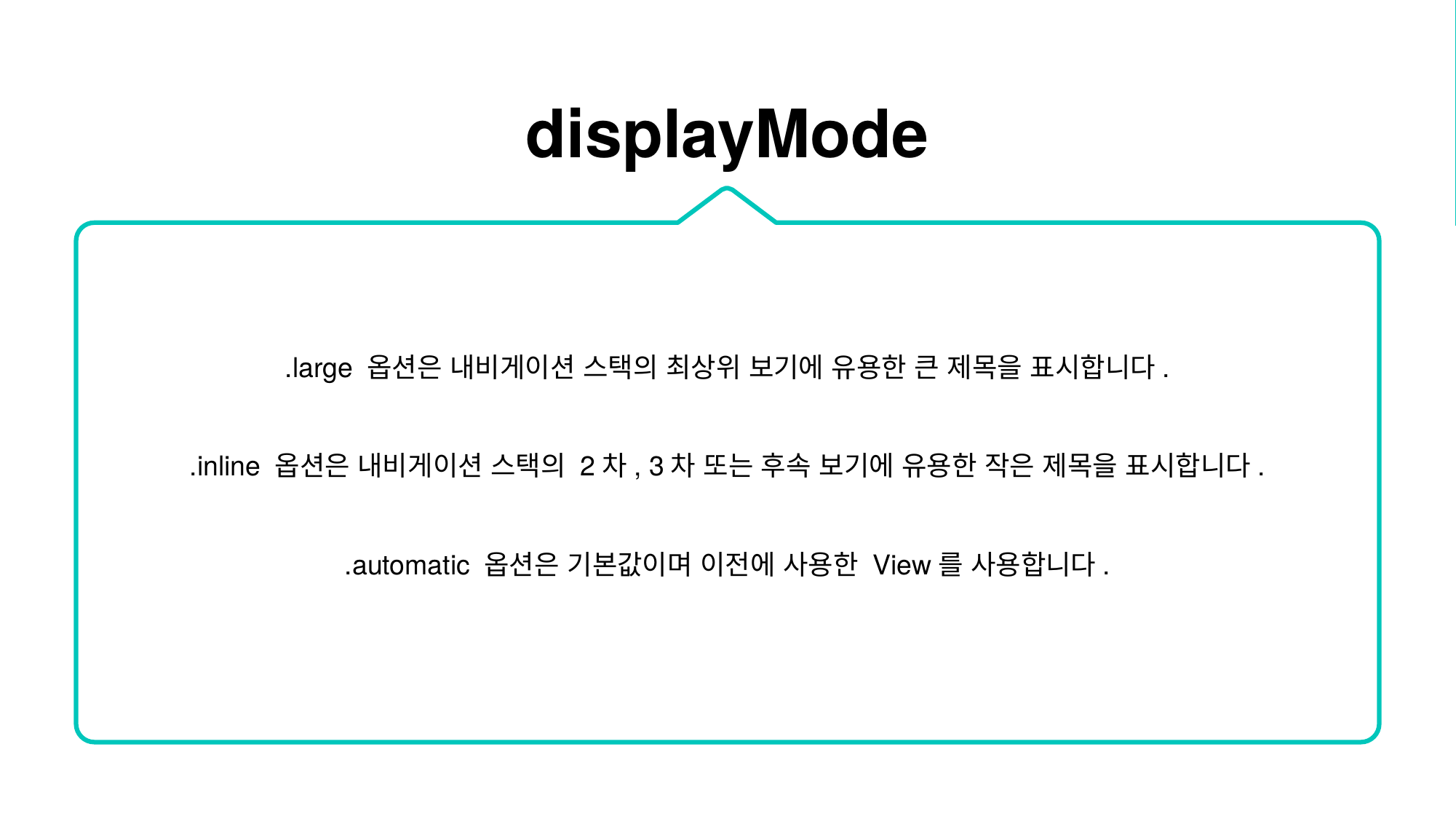

displayMode

.large 옵션은 내비게이션 스택의 최상위 보기에 유용한 큰 제목을 표시합니다.
.inline 옵션은 내비게이션 스택의 2차, 3차 또는 후속 보기에 유용한 작은 제목을 표시합니다.
.automatic 옵션은 기본값이며 이전에 사용한 View를 사용합니다.